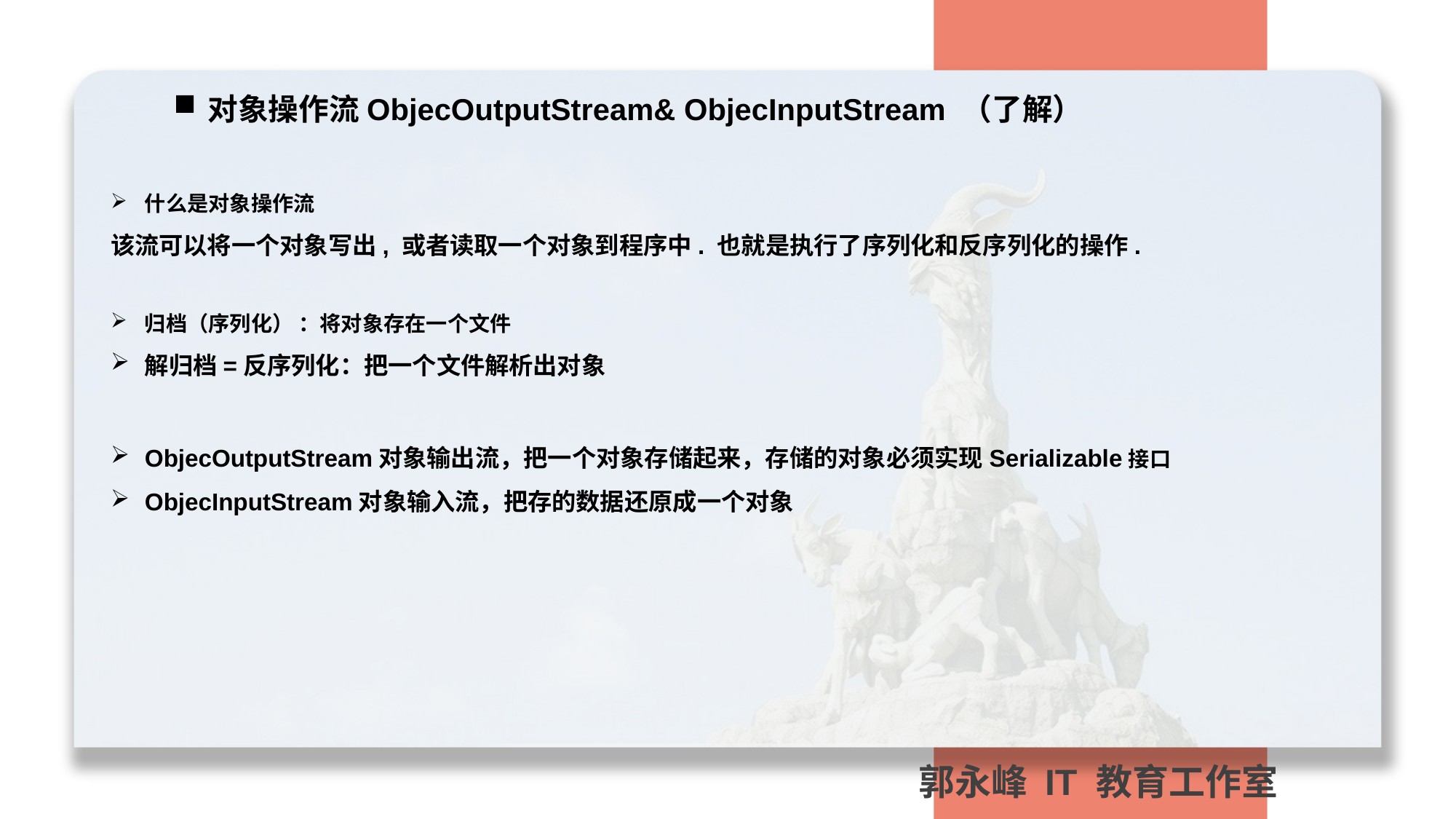

对象操作流ObjecOutputStream& ObjecInputStream （了解）
什么是对象操作流
该流可以将一个对象写出, 或者读取一个对象到程序中. 也就是执行了序列化和反序列化的操作.

归档（序列化） ：将对象存在一个文件
解归档=反序列化：把一个文件解析出对象

ObjecOutputStream对象输出流，把一个对象存储起来，存储的对象必须实现Serializable接口
ObjecInputStream对象输入流，把存的数据还原成一个对象